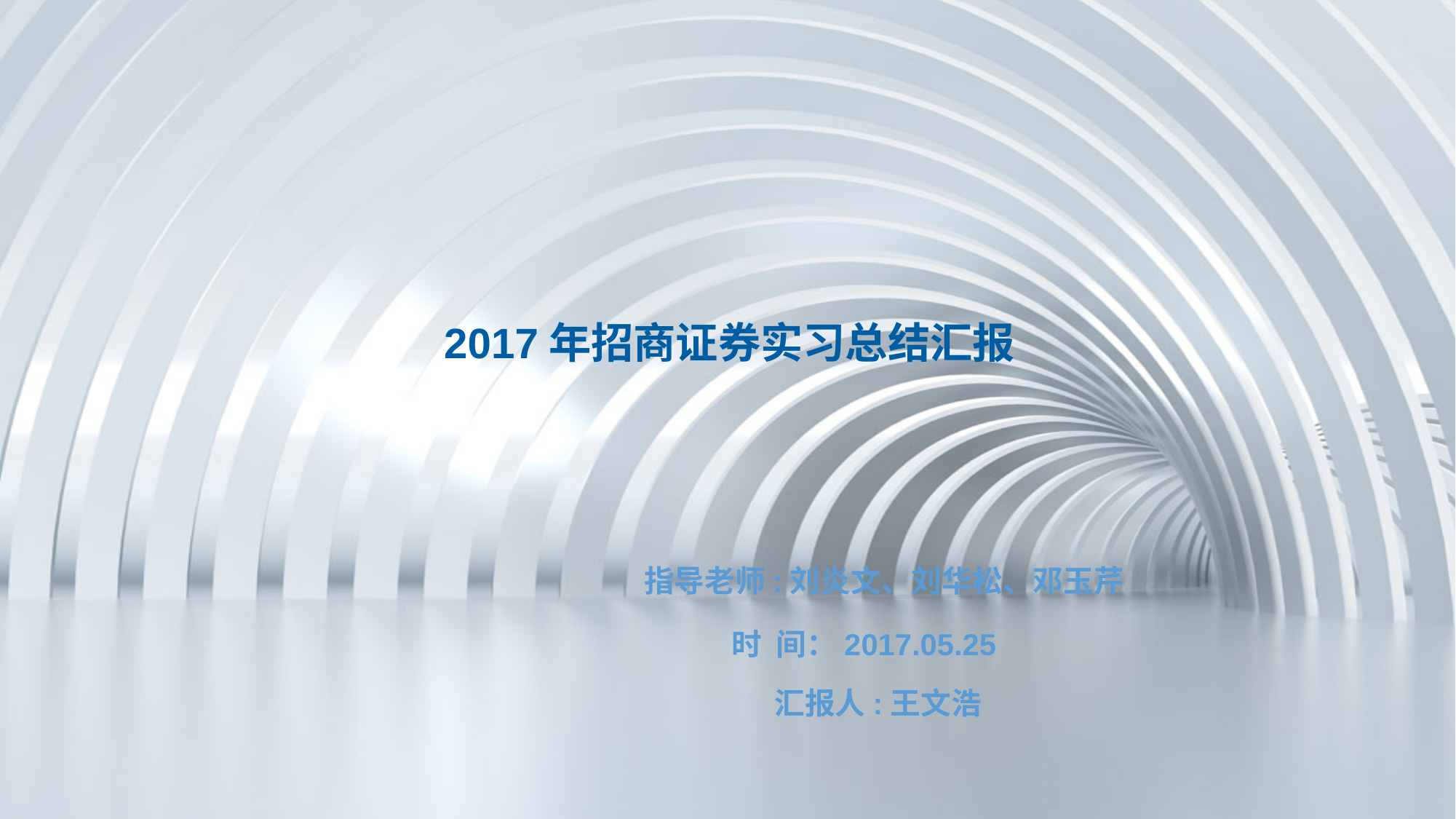

2017年招商证券实习总结汇报

指导老师:刘炎文、刘华松、邓玉芹

时  间：2017.05.25

汇报人:王文浩